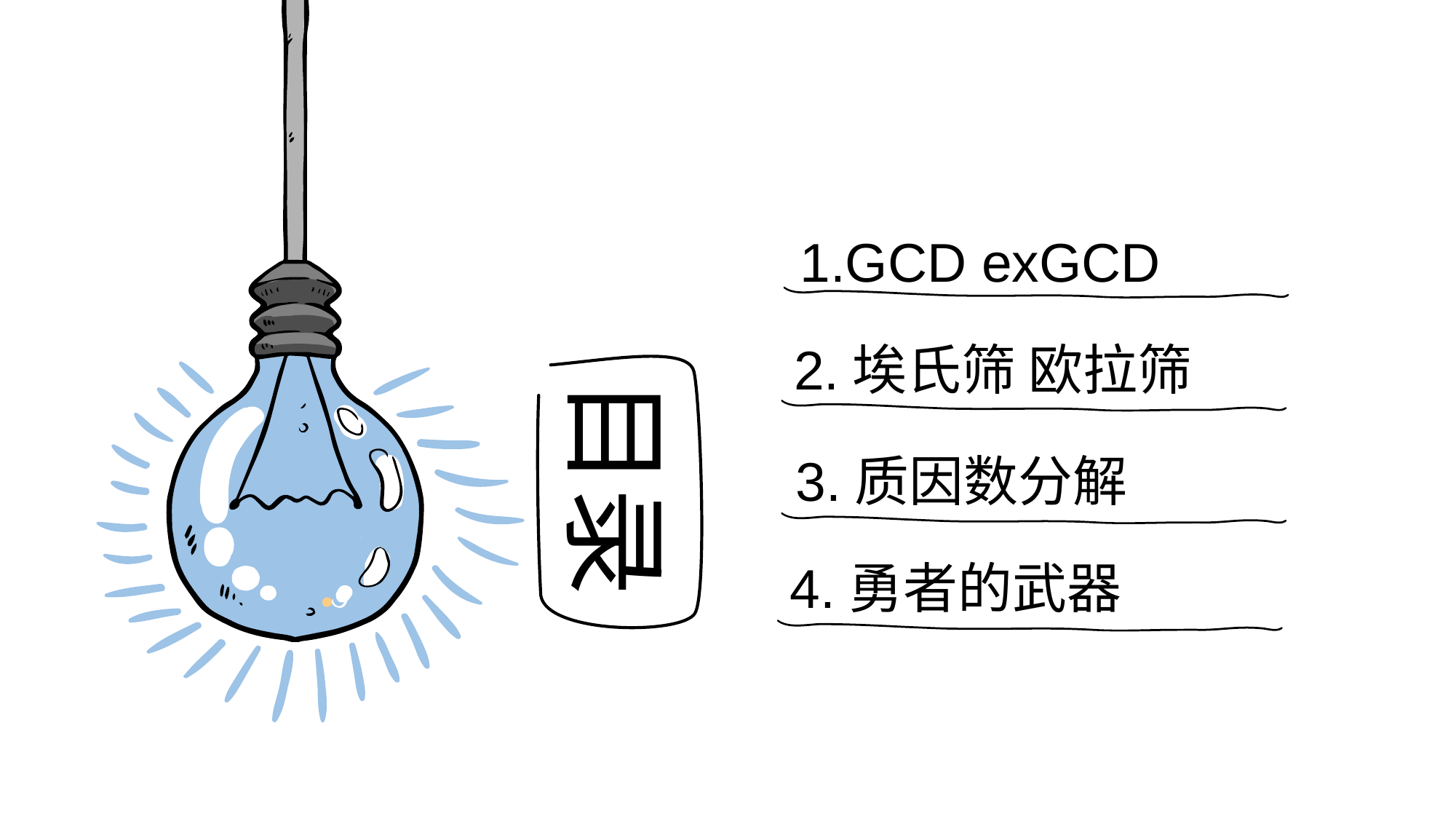

1.GCD exGCD

2.埃氏筛 欧拉筛

目录

3.质因数分解

4.勇者的武器